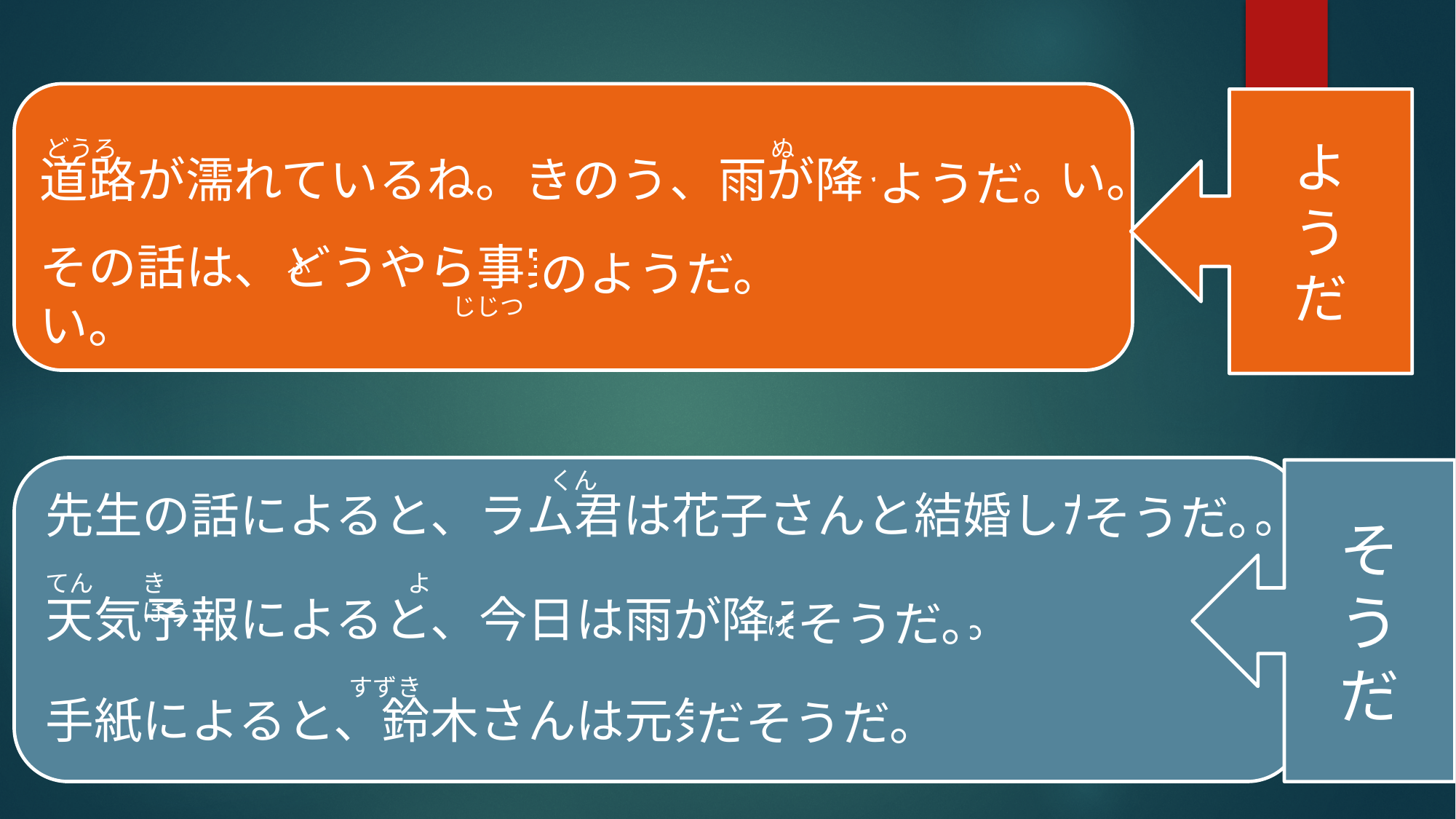

よ
う
だ
どうろ　　　　　　　　　　　　　　　　　　　　　　　　　　　ぬ　　　　　　　　　　　　　　　　　　　　　　　　　　　　　　　　　　　　　　　　　　　　　　　　　　　　　　　　　　　　　　　　　　　　　　　　　　　　　　　　　　　　　　　　　　　　　　　　　　　　　　　　　　　　　　　　　　　　　　　　　　　　　　　　　　　　　　　　　　　　　　　　　　　　　　　　　　　　　　　　　　　　　　　　　　　　　　　ふ
道路が濡れているね。きのう、雨が降ったらしい。
ようだ。
その話は、どうやら事実らしい。
のようだ。
じじつ

くん　　　　　　　　　　　　　　　　　　　　　　　　　　　　　　　　　　　　　　　　　　　　　　　　　　　　　　　　　　　　　　　　　　　　　　　　　　　　　　　　　　　　　　　　　　　　　　　　　けっこん
そ
う
だ
先生の話によると、ラム君は花子さんと結婚したらしい。
そうだ。
てん　　き　　　　　　　　　　よ　　　　　　ほう
天気予報によると、今日は雨が降るらしい。
そうだ。
すずき
手紙によると、鈴木さんは元気らしい。
だそうだ。